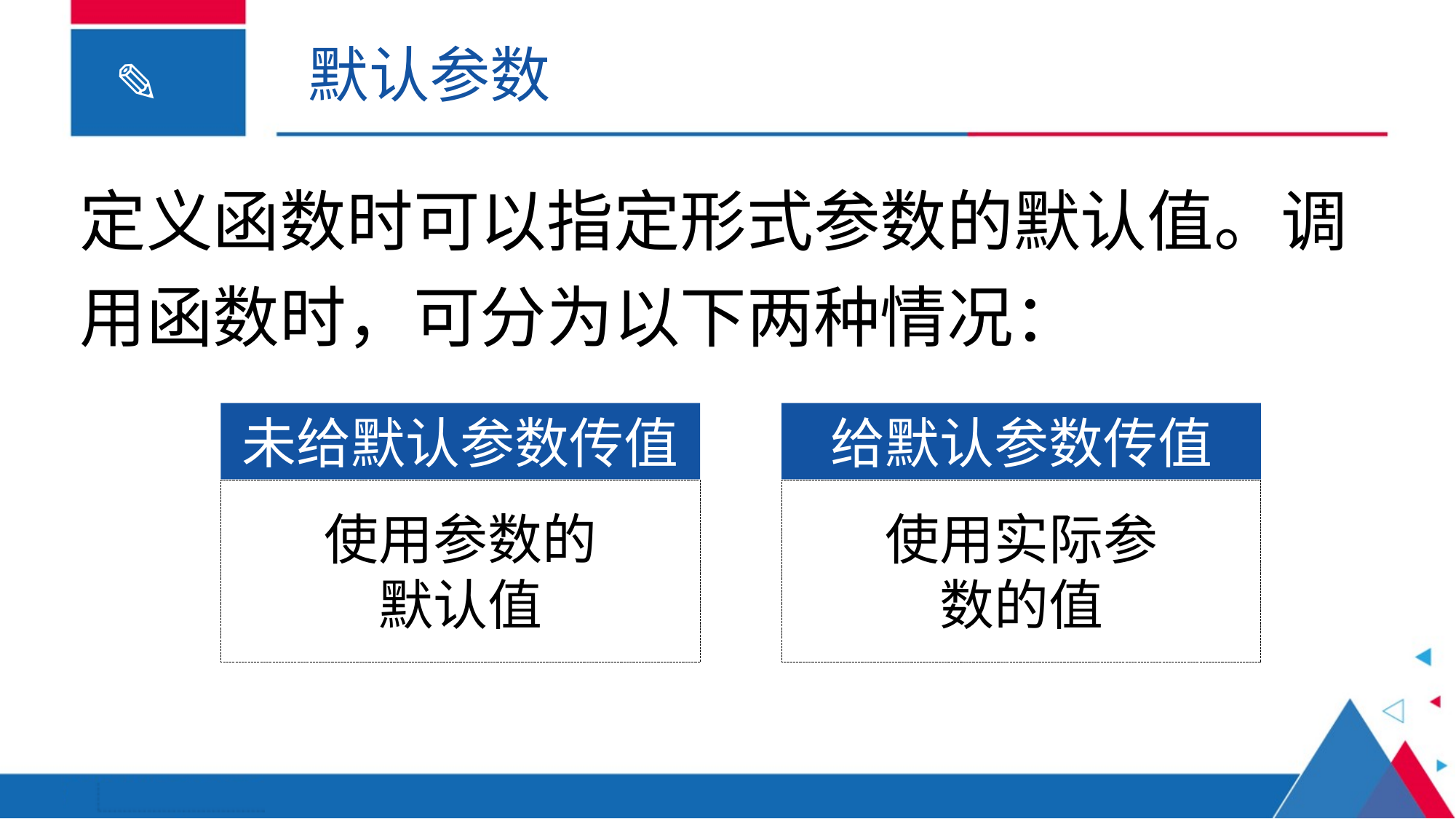

默认参数
定义函数时可以指定形式参数的默认值。调用函数时，可分为以下两种情况：
未给默认参数传值
给默认参数传值

使用参数的默认值
使用实际参数的值